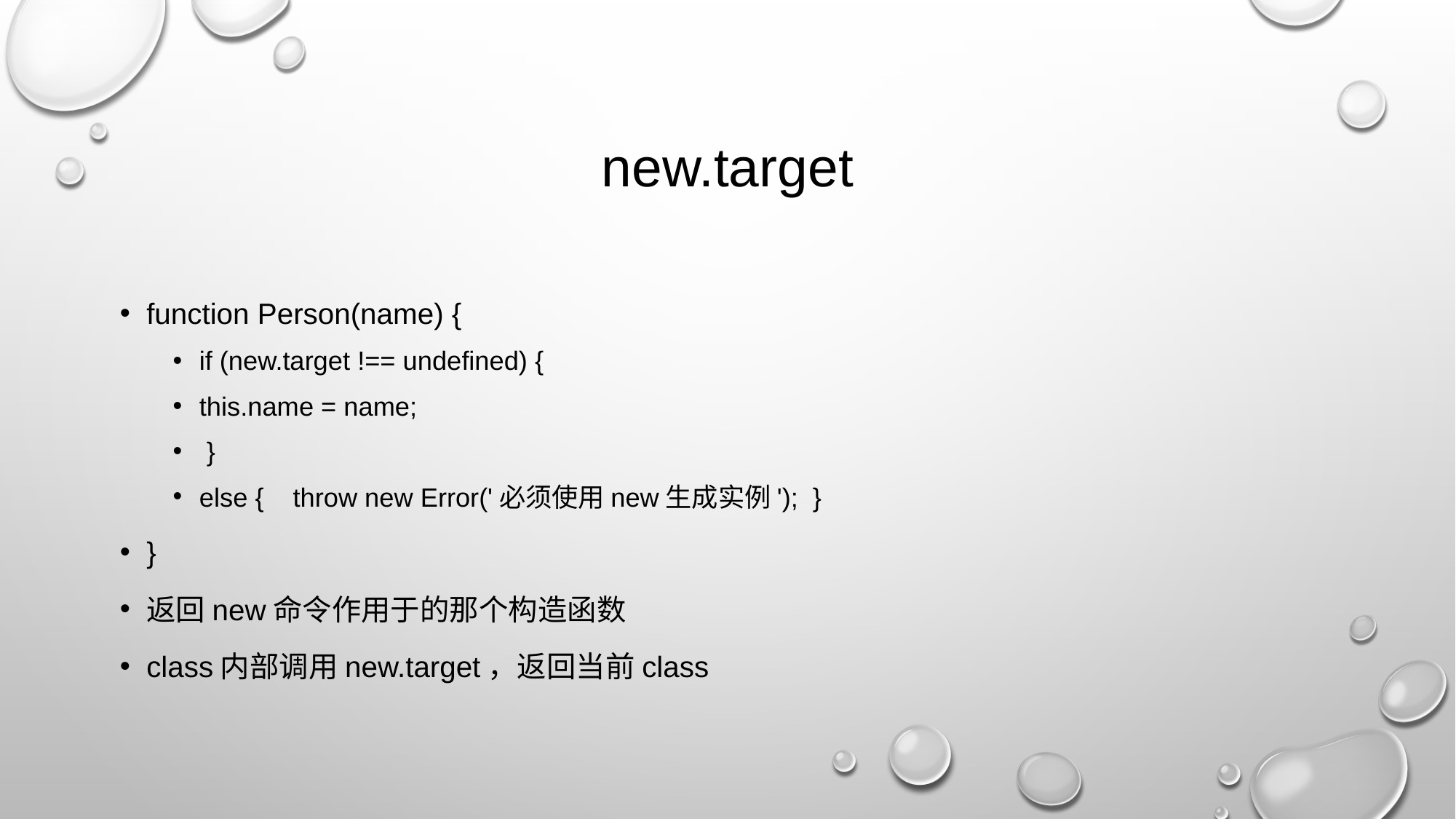

# new.target
function Person(name) {
if (new.target !== undefined) {
this.name = name;
 }
else {    throw new Error('必须使用new生成实例');  }
}
返回new命令作用于的那个构造函数
class内部调用new.target，返回当前class